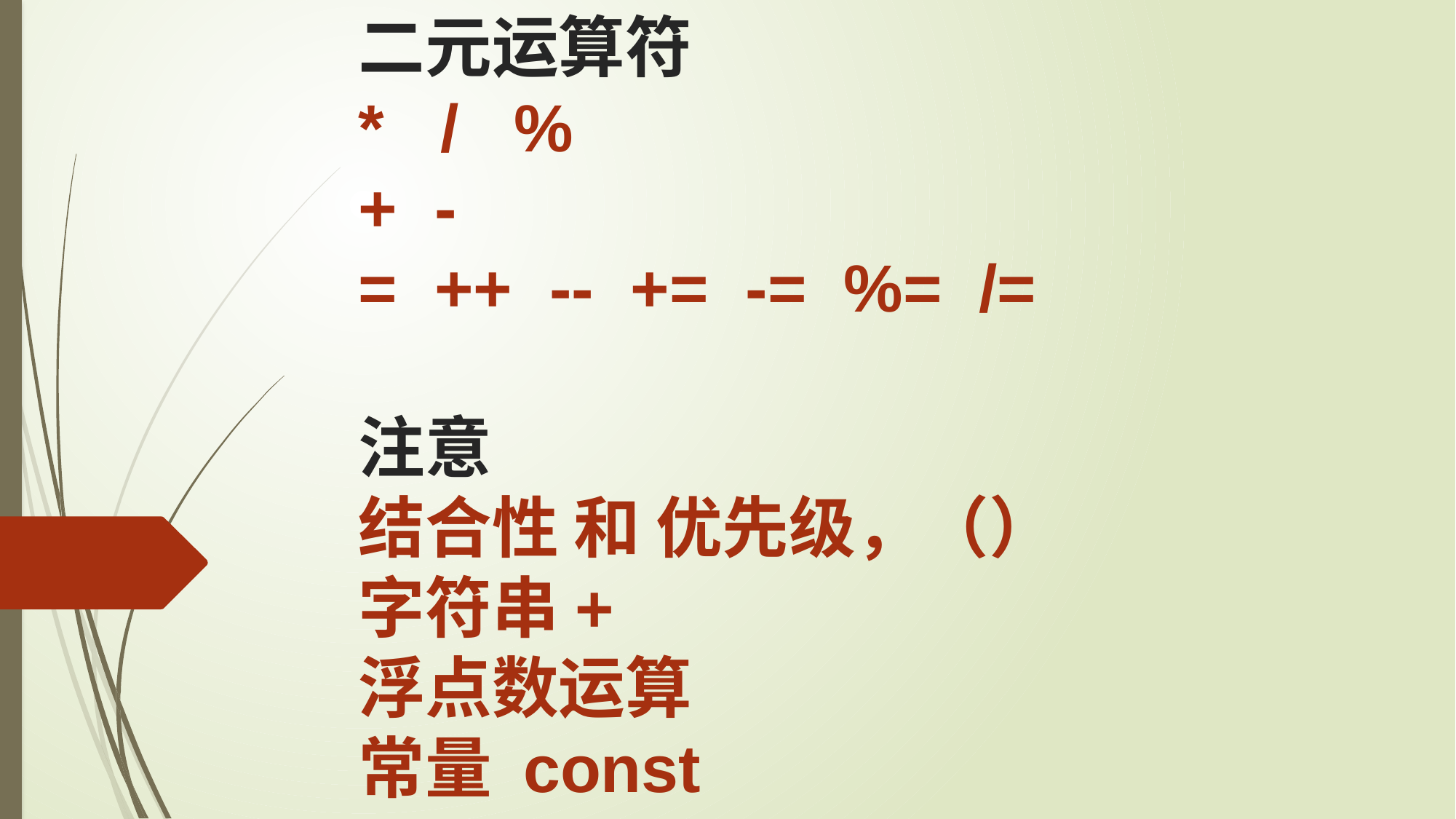

二元运算符
*   /   %
+  -
=  ++  --  +=  -=  %=  /=

注意
结合性 和 优先级，（）
字符串+
浮点数运算
常量 const